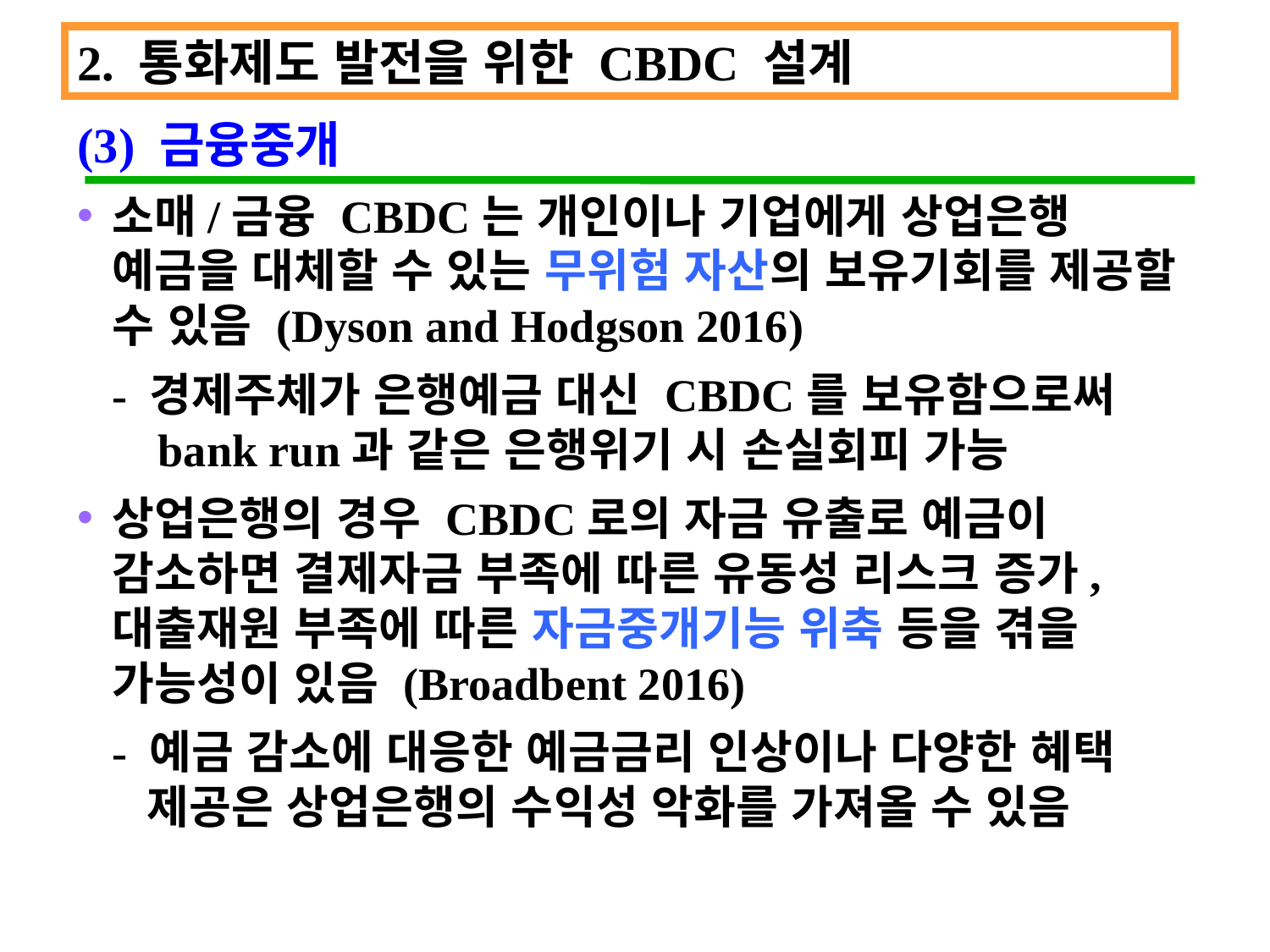

2. 통화제도 발전을 위한 CBDC 설계
(3) 금융중개
소매/금융 CBDC는 개인이나 기업에게 상업은행 예금을 대체할 수 있는 무위험 자산의 보유기회를 제공할 수 있음 (Dyson and Hodgson 2016)
   - 경제주체가 은행예금 대신 CBDC를 보유함으로써    	     bank run과 같은 은행위기 시 손실회피 가능
상업은행의 경우 CBDC로의 자금 유출로 예금이 감소하면 결제자금 부족에 따른 유동성 리스크 증가, 대출재원 부족에 따른 자금중개기능 위축 등을 겪을 가능성이 있음 (Broadbent 2016)
   - 예금 감소에 대응한 예금금리 인상이나 다양한 혜택 	     제공은 상업은행의 수익성 악화를 가져올 수 있음